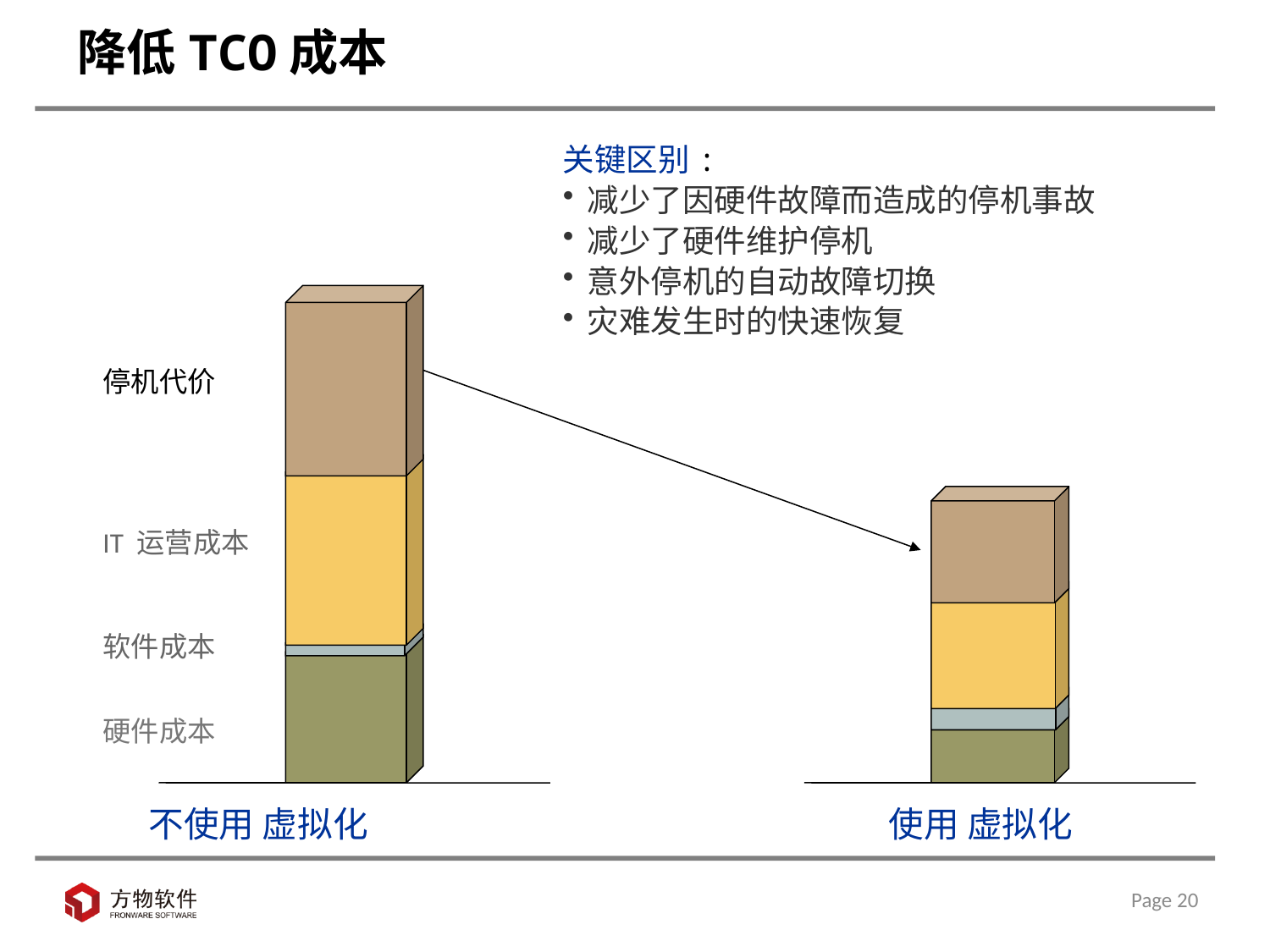

# 降低TCO成本
关键区别:
减少了因硬件故障而造成的停机事故
减少了硬件维护停机
意外停机的自动故障切换
灾难发生时的快速恢复

停机代价

IT 运营成本

软件成本

硬件成本

不使用 虚拟化
使用 虚拟化
Page 20